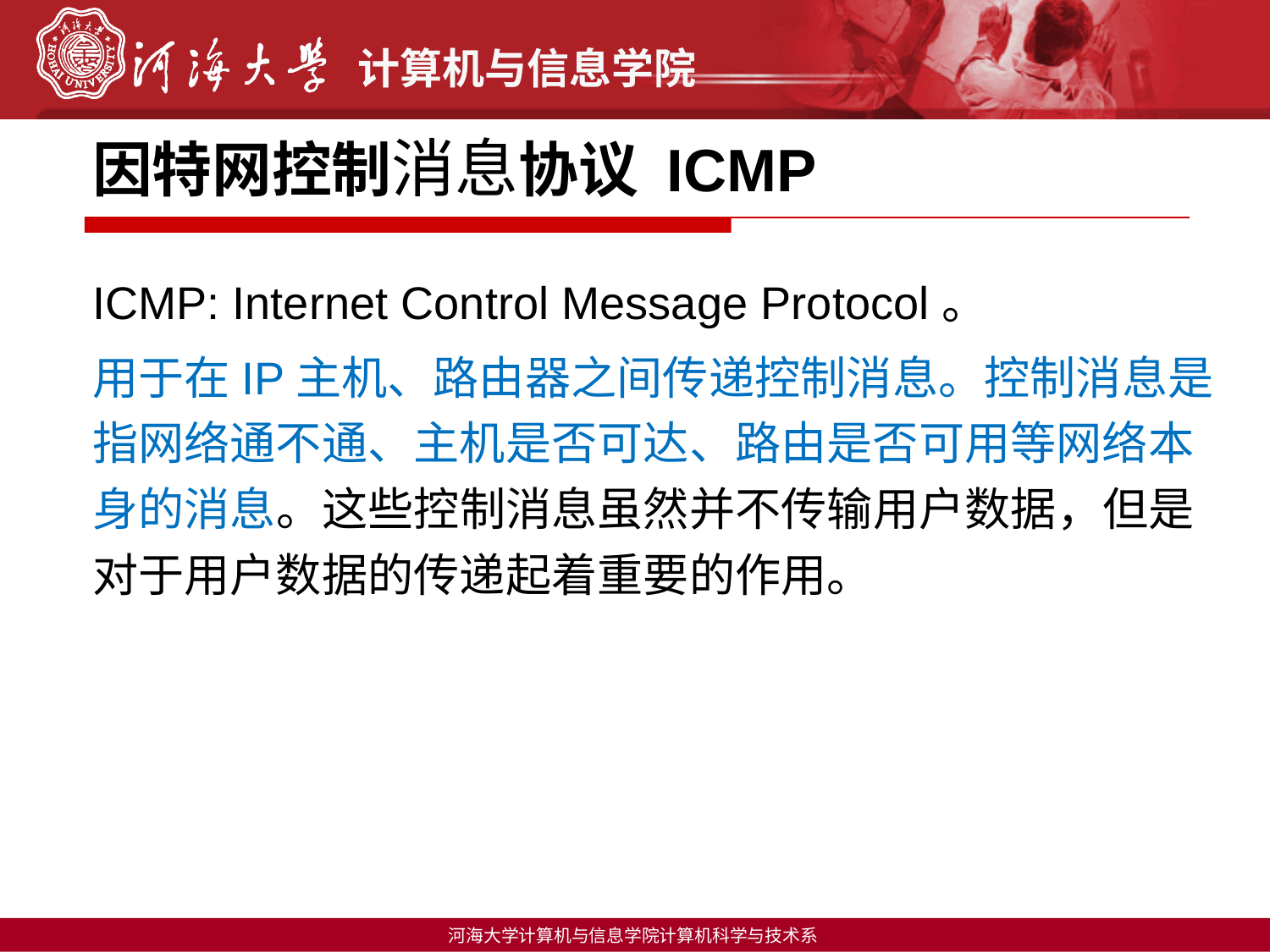

# 因特网控制消息协议 ICMP
ICMP: Internet Control Message Protocol。
用于在IP主机、路由器之间传递控制消息。控制消息是指网络通不通、主机是否可达、路由是否可用等网络本身的消息。这些控制消息虽然并不传输用户数据，但是对于用户数据的传递起着重要的作用。